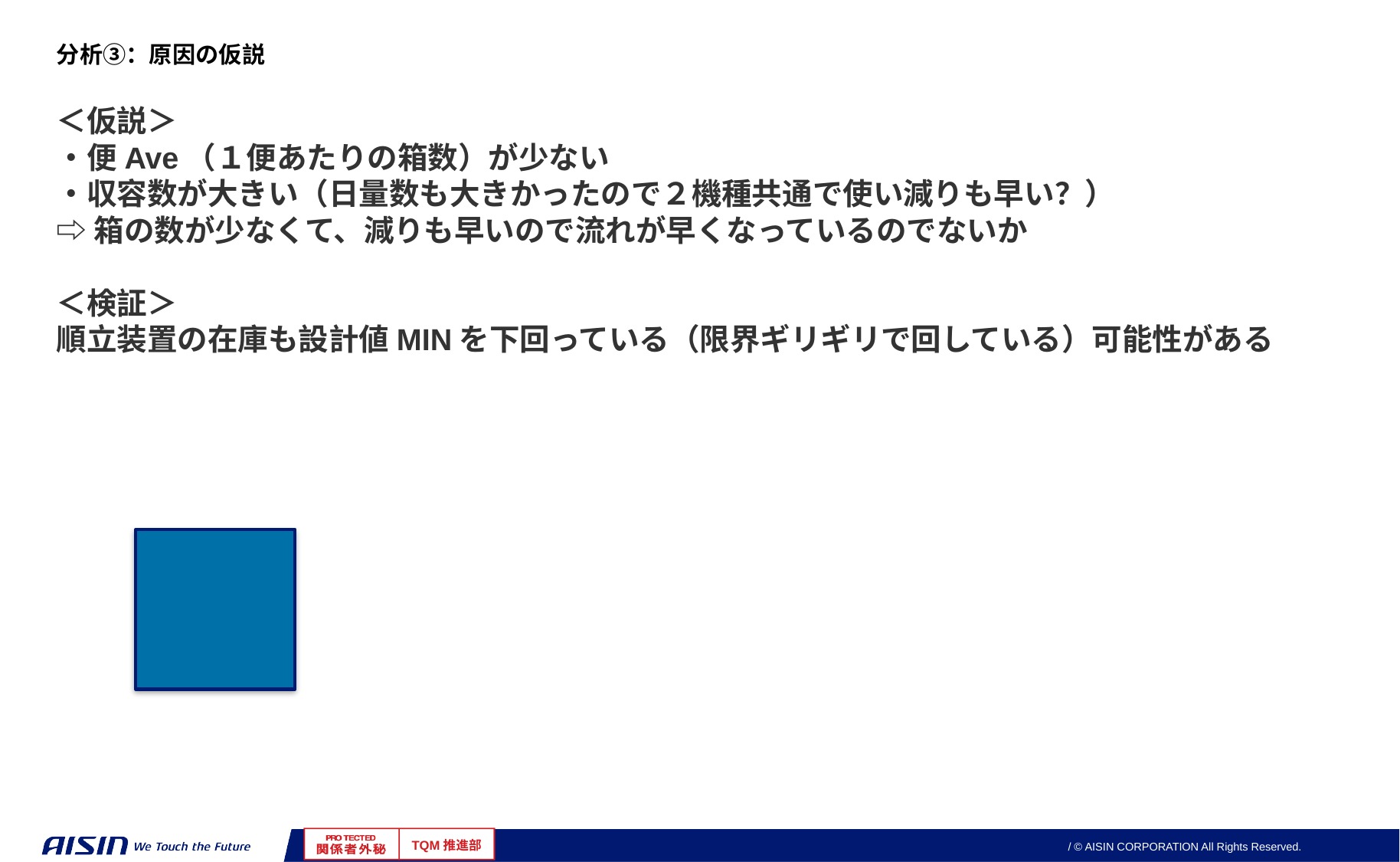

分析③：原因の仮説
＜仮説＞
・便Ave（１便あたりの箱数）が少ない
・収容数が大きい（日量数も大きかったので２機種共通で使い減りも早い？）
⇨箱の数が少なくて、減りも早いので流れが早くなっているのでないか

＜検証＞
順立装置の在庫も設計値MINを下回っている（限界ギリギリで回している）可能性がある

7